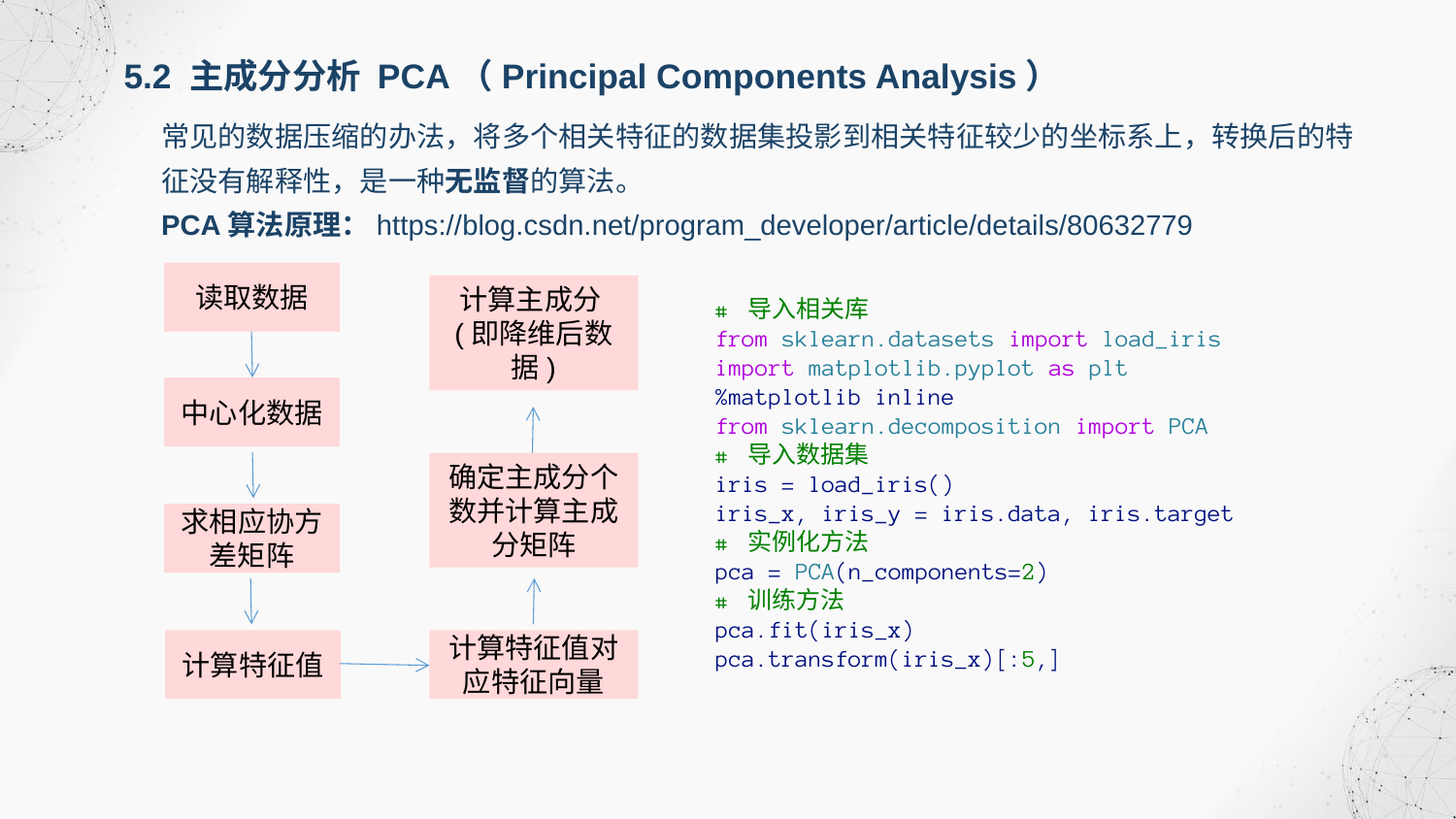

5.2 主成分分析 PCA（Principal Components Analysis）
常见的数据压缩的办法，将多个相关特征的数据集投影到相关特征较少的坐标系上，转换后的特征没有解释性，是一种无监督的算法。
PCA算法原理：https://blog.csdn.net/program_developer/article/details/80632779

读取数据
计算主成分(即降维后数据)
# 导入相关库
from sklearn.datasets import load_iris
import matplotlib.pyplot as plt
%matplotlib inline
from sklearn.decomposition import PCA
# 导入数据集
iris = load_iris()
iris_x, iris_y = iris.data, iris.target
# 实例化方法
pca = PCA(n_components=2)
# 训练方法
pca.fit(iris_x)
pca.transform(iris_x)[:5,]
中心化数据
确定主成分个数并计算主成分矩阵
求相应协方差矩阵
计算特征值
计算特征值对应特征向量